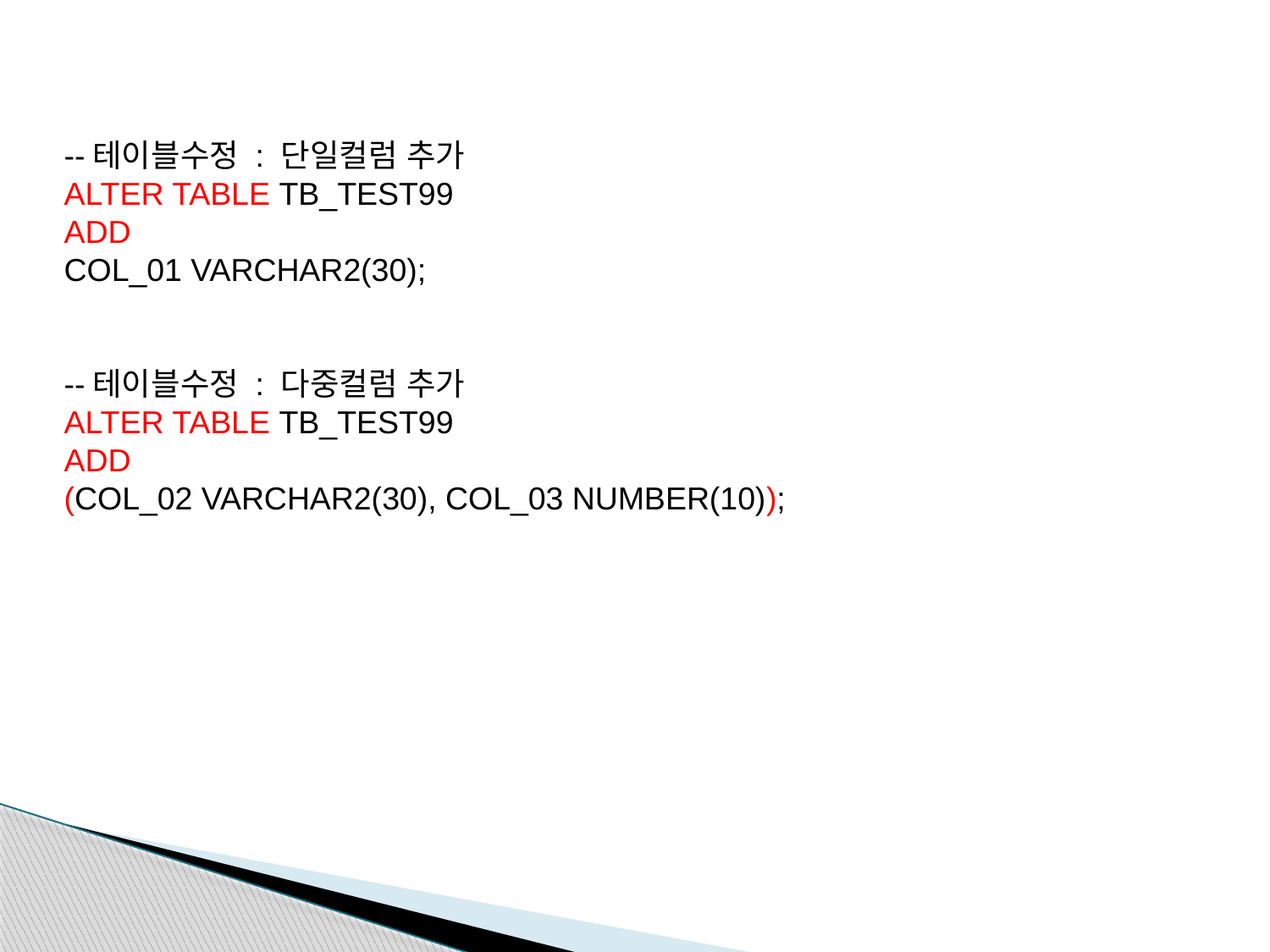

--테이블수정 : 단일컬럼 추가
ALTER TABLE TB_TEST99
ADD
COL_01 VARCHAR2(30);

--테이블수정 : 다중컬럼 추가
ALTER TABLE TB_TEST99
ADD
(COL_02 VARCHAR2(30), COL_03 NUMBER(10));